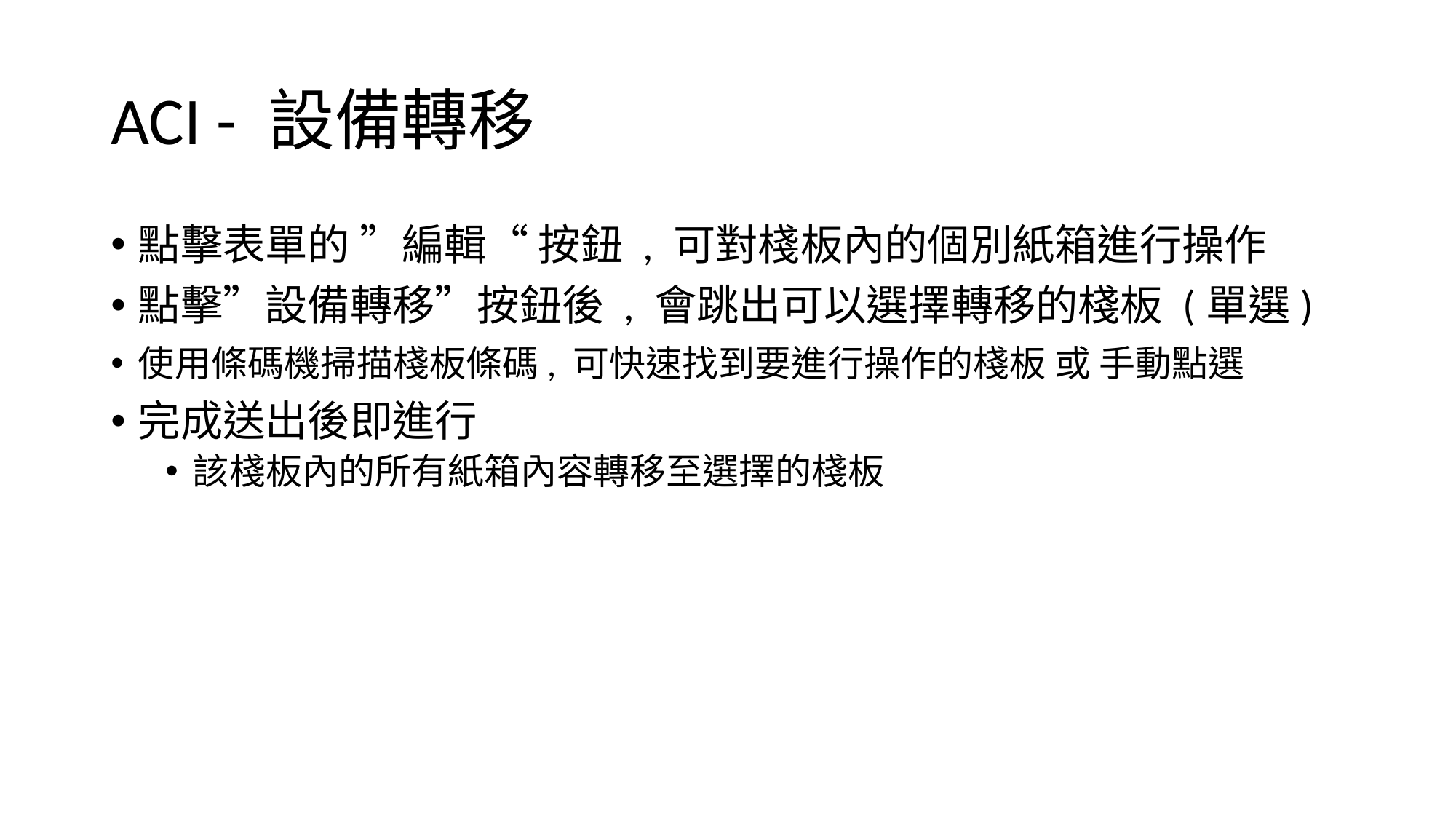

# ACI - 設備轉移
點擊表單的 ”編輯“ 按鈕 , 可對棧板內的個別紙箱進行操作
點擊”設備轉移”按鈕後 , 會跳出可以選擇轉移的棧板 (單選)
使用條碼機掃描棧板條碼, 可快速找到要進行操作的棧板 或 手動點選
完成送出後即進行
該棧板內的所有紙箱內容轉移至選擇的棧板